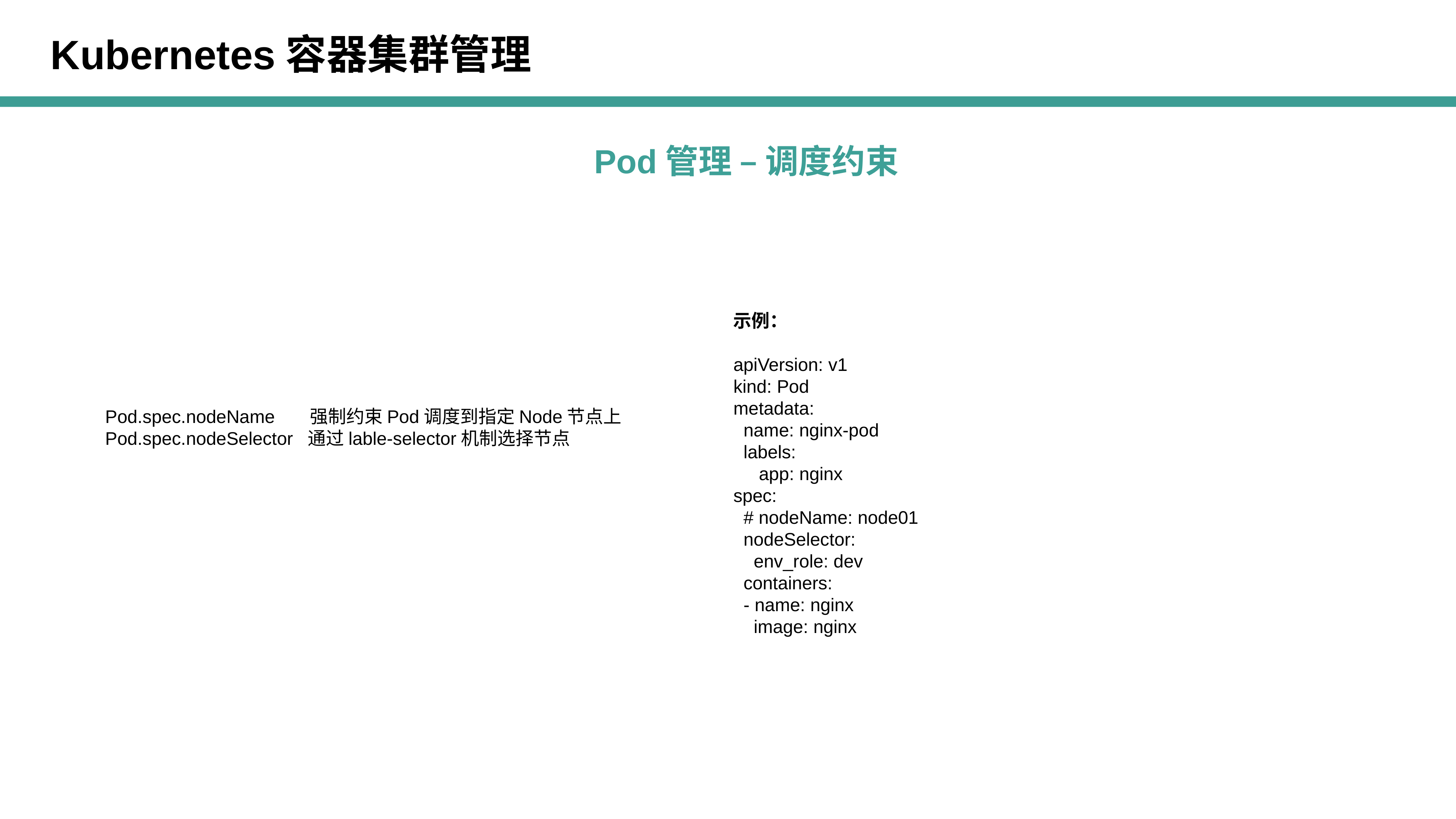

Kubernetes容器集群管理

Pod管理 – 调度约束
示例：

apiVersion: v1
kind: Pod
metadata:
  name: nginx-pod
  labels:
     app: nginx
spec:
  # nodeName: node01
  nodeSelector:
    env_role: dev
  containers:
  - name: nginx
    image: nginx
Pod.spec.nodeName      强制约束Pod调度到指定Node节点上
Pod.spec.nodeSelector  通过lable-selector机制选择节点